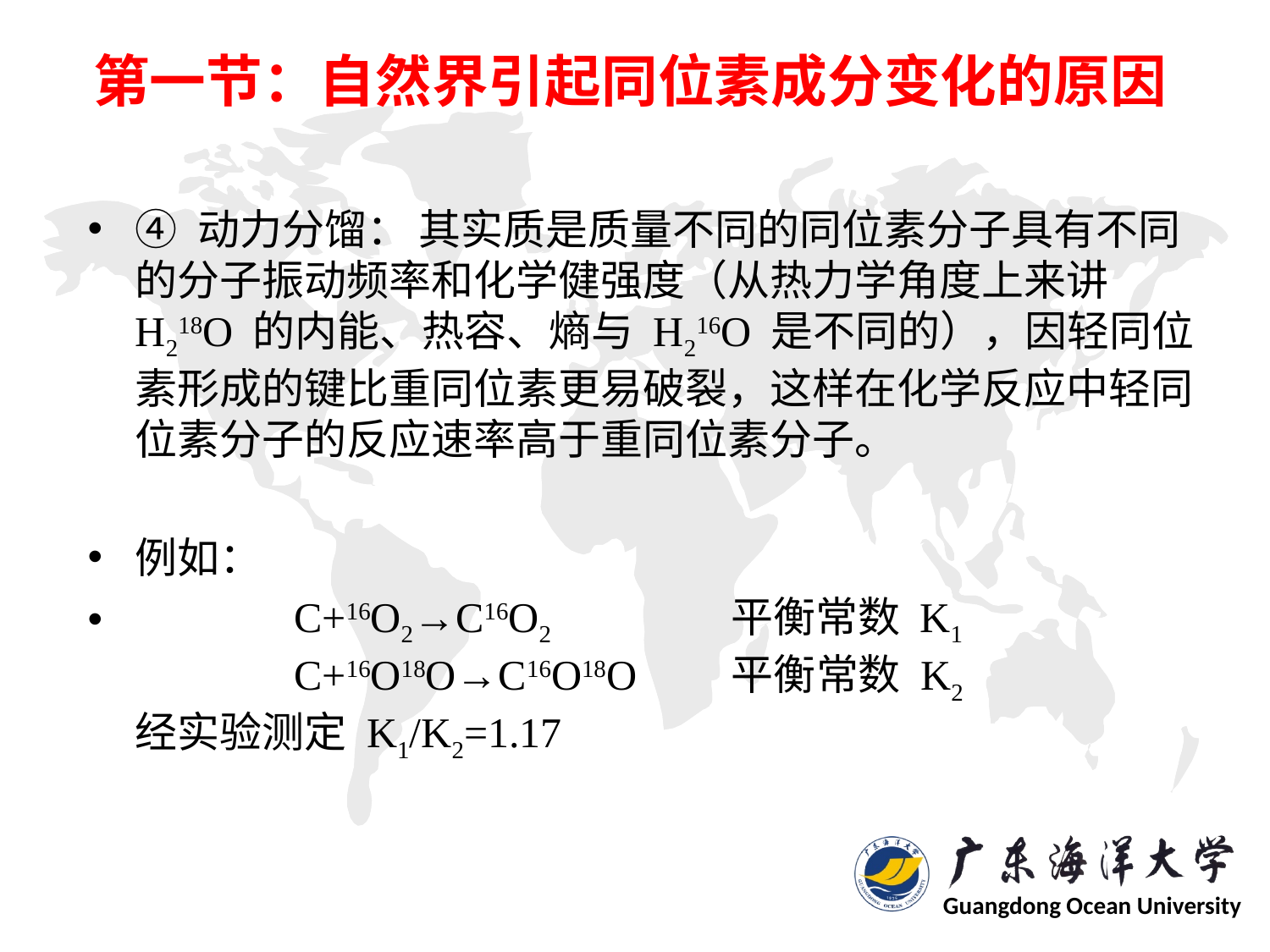

# 第一节：自然界引起同位素成分变化的原因
④ 动力分馏： 其实质是质量不同的同位素分子具有不同的分子振动频率和化学健强度（从热力学角度上来讲 H218O 的内能、热容、熵与 H216O 是不同的），因轻同位素形成的键比重同位素更易破裂，这样在化学反应中轻同位素分子的反应速率高于重同位素分子。

例如：
               C+16O2→C16O2                平衡常数 K1
               C+16O18O→C16O18O        平衡常数 K2
经实验测定 K1/K2=1.17